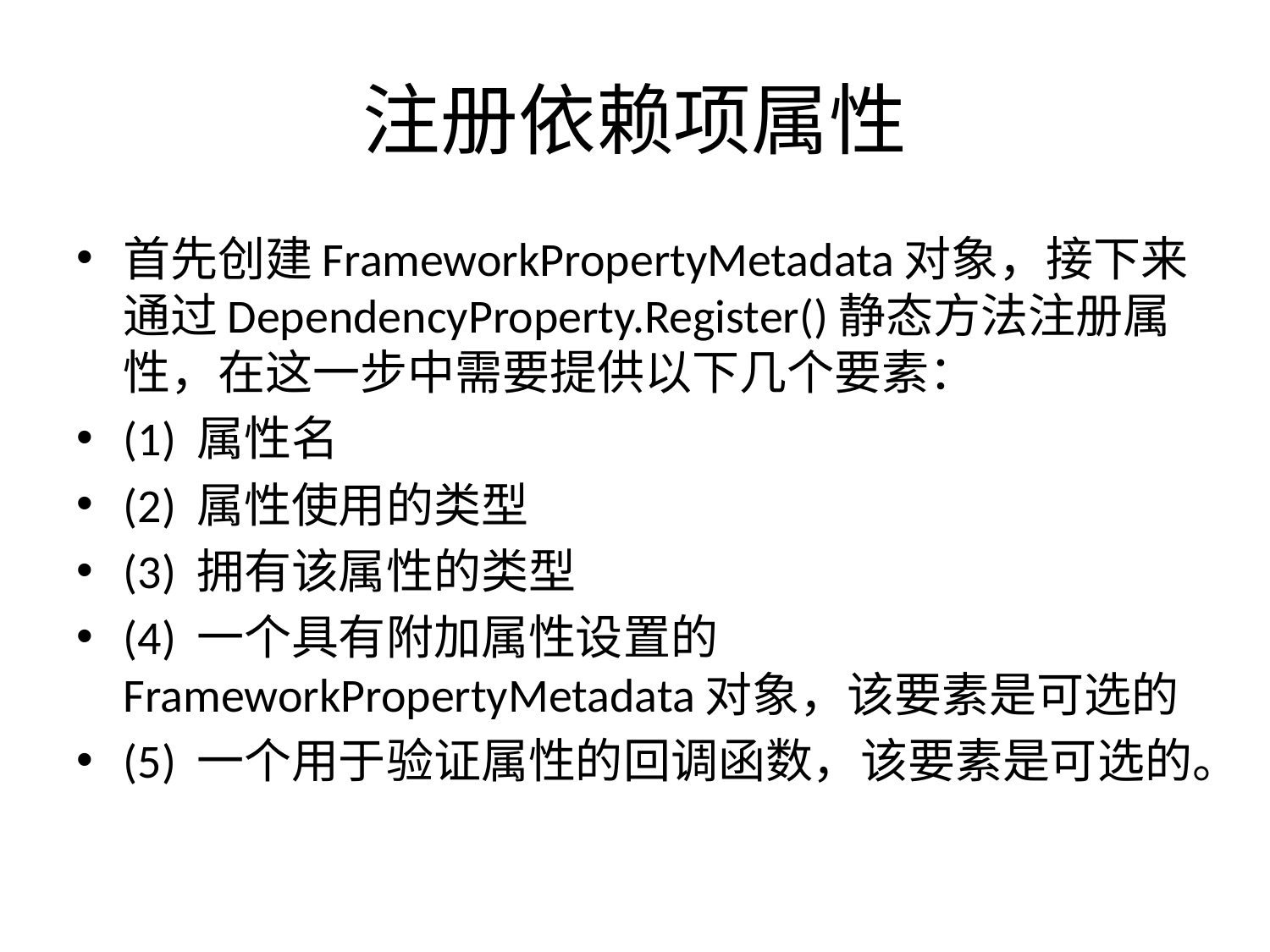

# 注册依赖项属性
首先创建FrameworkPropertyMetadata对象，接下来通过DependencyProperty.Register()静态方法注册属性，在这一步中需要提供以下几个要素：
(1) 属性名
(2) 属性使用的类型
(3) 拥有该属性的类型
(4) 一个具有附加属性设置的FrameworkPropertyMetadata对象，该要素是可选的
(5) 一个用于验证属性的回调函数，该要素是可选的。